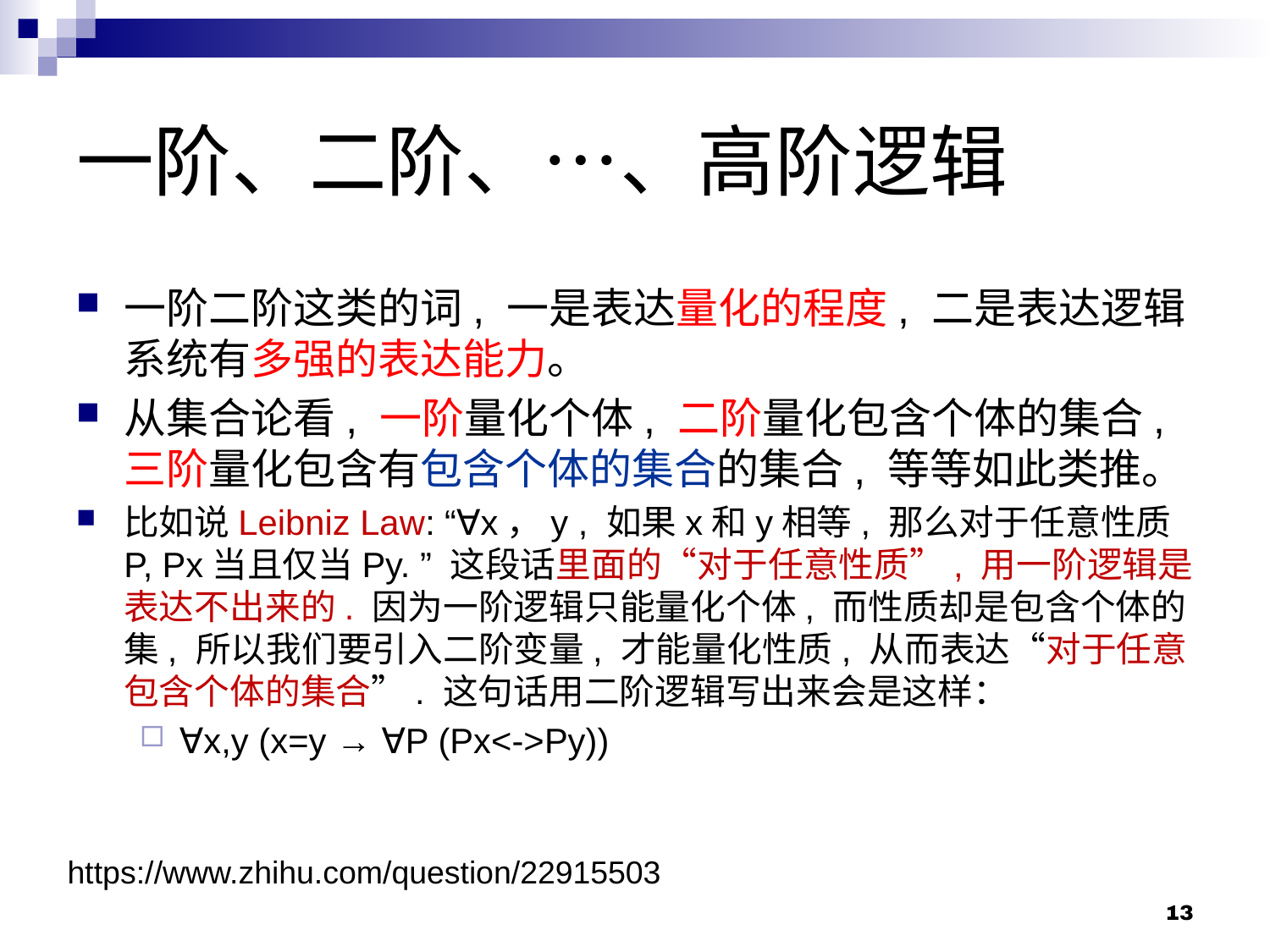

# 一阶、二阶、…、高阶逻辑
一阶二阶这类的词, 一是表达量化的程度, 二是表达逻辑系统有多强的表达能力。
从集合论看, 一阶量化个体, 二阶量化包含个体的集合, 三阶量化包含有包含个体的集合的集合, 等等如此类推。
比如说Leibniz Law: “∀x，y , 如果x和y相等, 那么对于任意性质P, Px当且仅当Py. ” 这段话里面的“对于任意性质”, 用一阶逻辑是表达不出来的. 因为一阶逻辑只能量化个体, 而性质却是包含个体的集, 所以我们要引入二阶变量, 才能量化性质, 从而表达“对于任意包含个体的集合”. 这句话用二阶逻辑写出来会是这样：
∀x,y (x=y → ∀P (Px<->Py))
https://www.zhihu.com/question/22915503
13